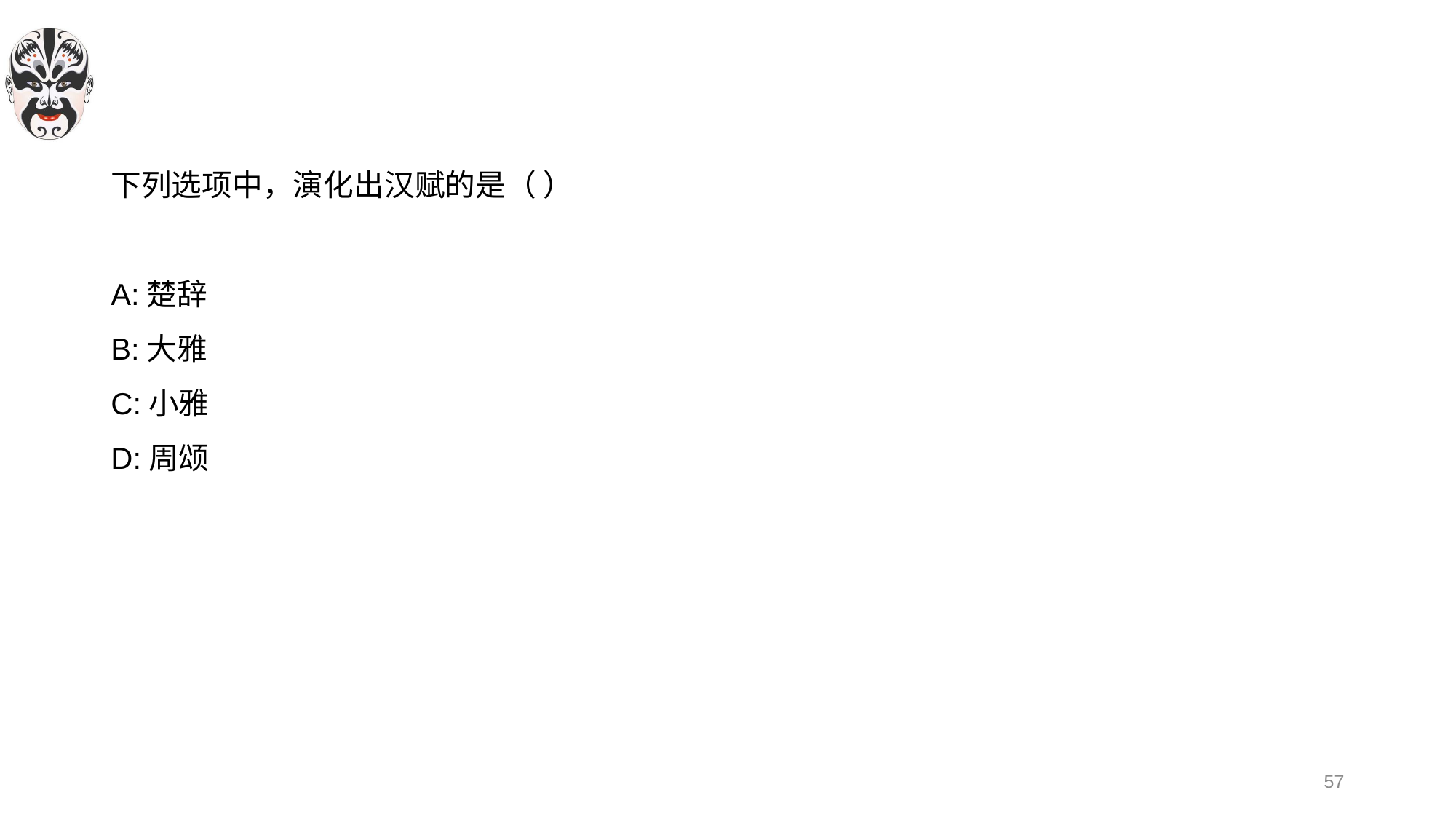

#
下列选项中，演化出汉赋的是（ ）

A:楚辞
B:大雅
C:小雅
D:周颂

57